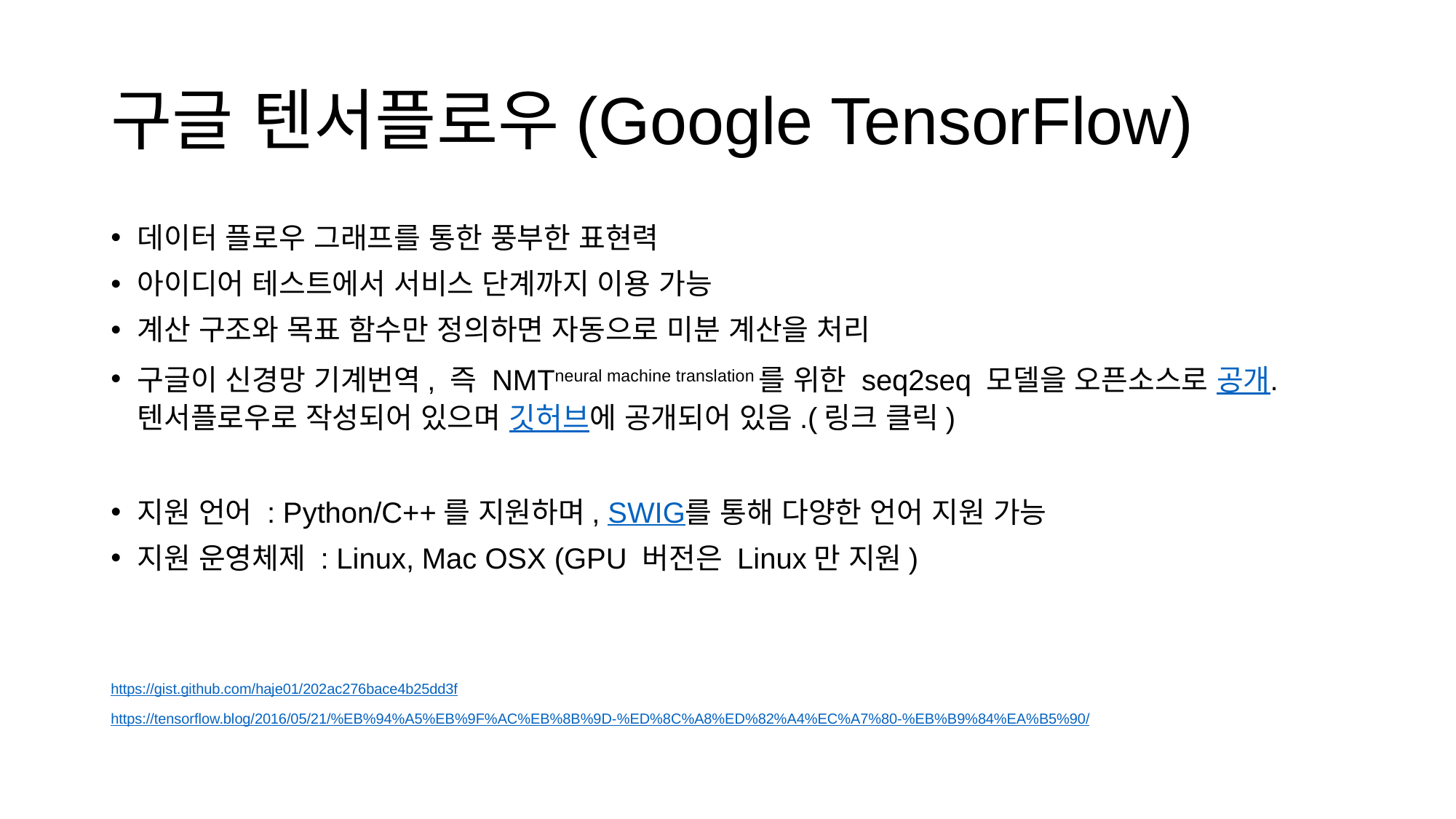

# 구글 텐서플로우(Google TensorFlow)
데이터 플로우 그래프를 통한 풍부한 표현력
아이디어 테스트에서 서비스 단계까지 이용 가능
계산 구조와 목표 함수만 정의하면 자동으로 미분 계산을 처리
구글이 신경망 기계번역, 즉 NMTneural machine translation를 위한 seq2seq 모델을 오픈소스로 공개. 텐서플로우로 작성되어 있으며 깃허브에 공개되어 있음.(링크 클릭)

지원 언어 : Python/C++를 지원하며, SWIG를 통해 다양한 언어 지원 가능
지원 운영체제 : Linux, Mac OSX (GPU 버전은 Linux만 지원)

https://gist.github.com/haje01/202ac276bace4b25dd3f
https://tensorflow.blog/2016/05/21/%EB%94%A5%EB%9F%AC%EB%8B%9D-%ED%8C%A8%ED%82%A4%EC%A7%80-%EB%B9%84%EA%B5%90/